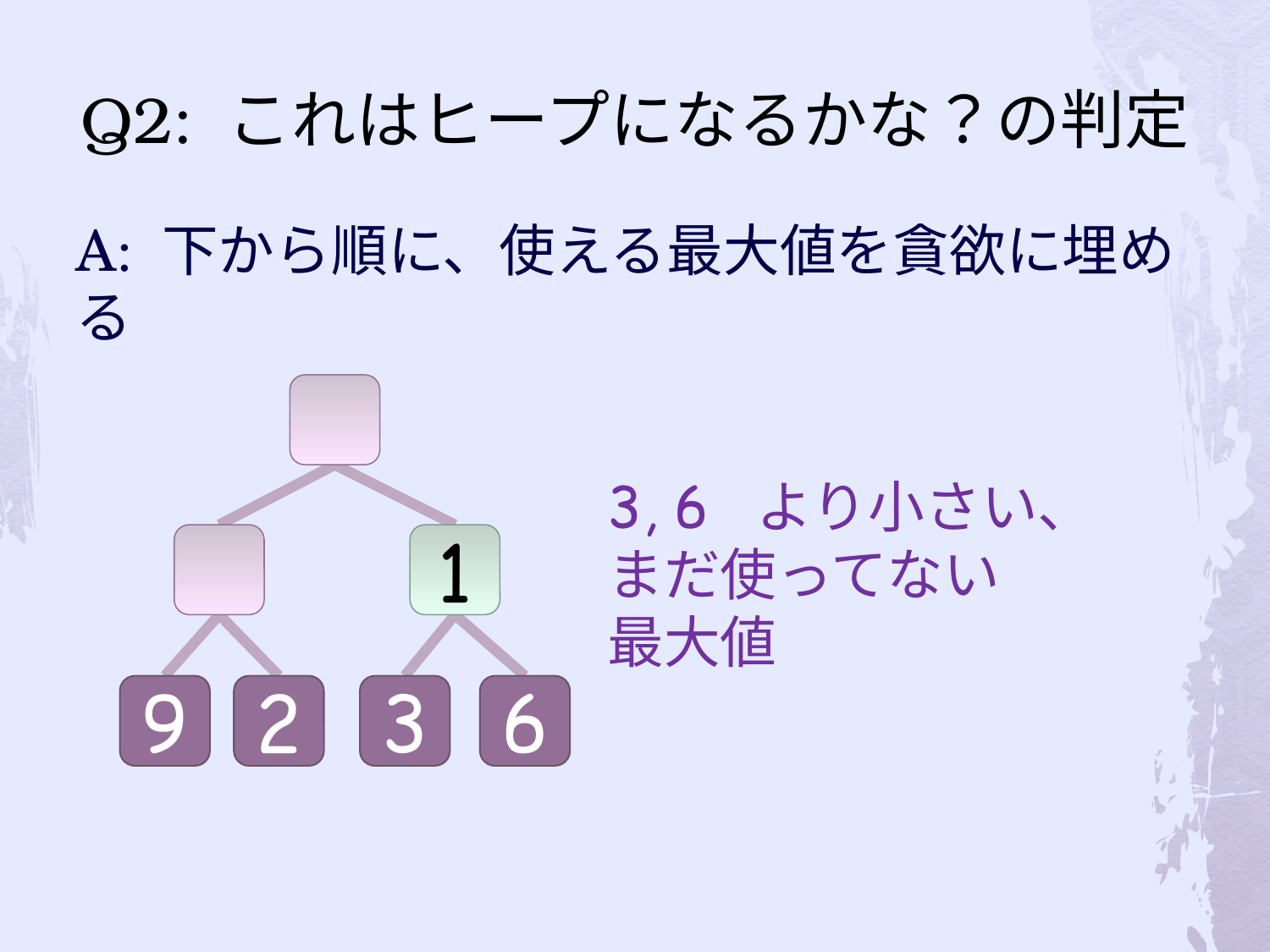

# Q2: これはヒープになるかな？の判定
A: 下から順に、使える最大値を貪欲に埋める

3, 6 より小さい、
まだ使ってない
最大値

1
9
2
3
6